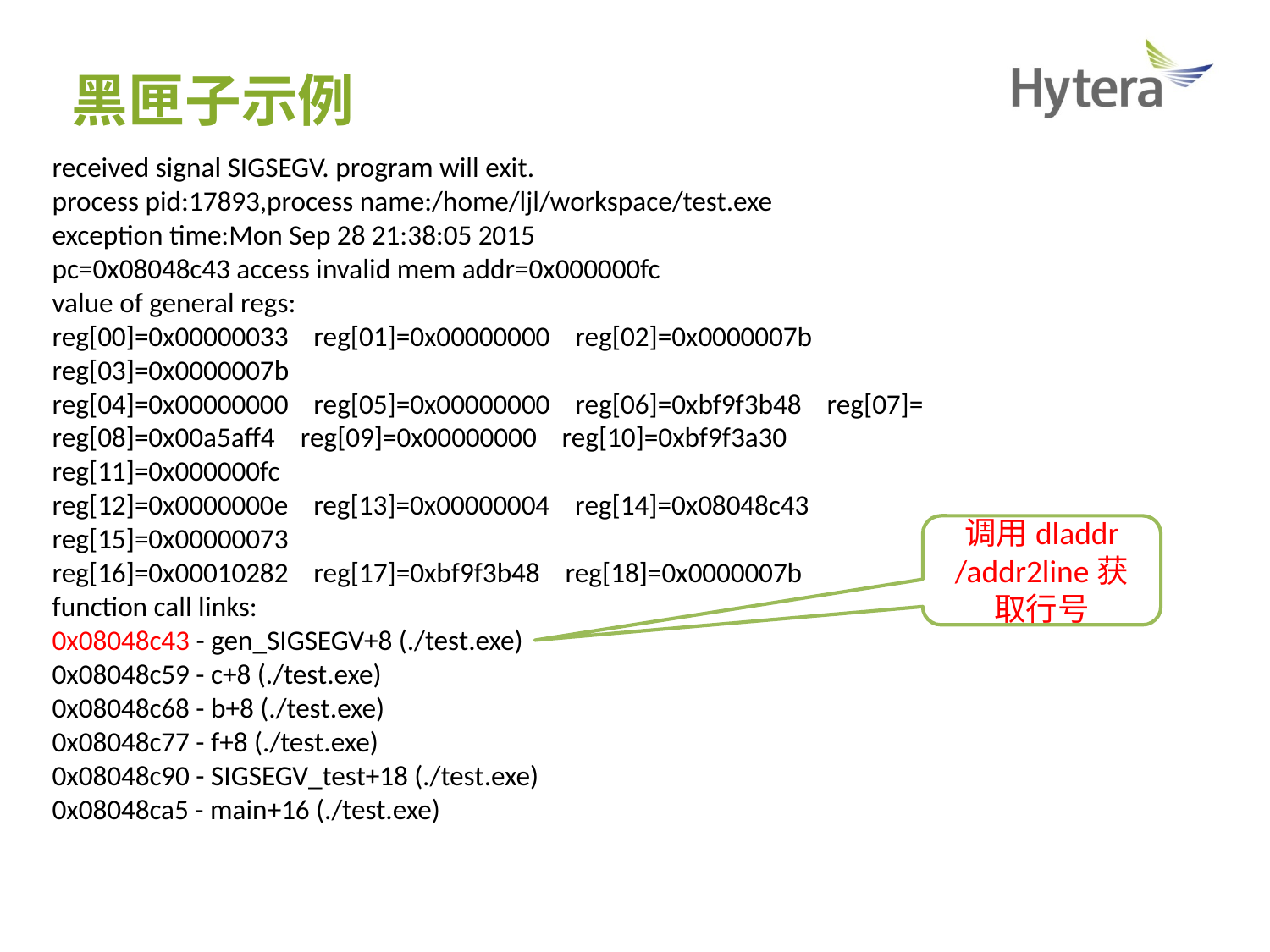

黑匣子示例

received signal SIGSEGV. program will exit.
process pid:17893,process name:/home/ljl/workspace/test.exe
exception time:Mon Sep 28 21:38:05 2015
pc=0x08048c43 access invalid mem addr=0x000000fc
value of general regs:
reg[00]=0x00000033    reg[01]=0x00000000    reg[02]=0x0000007b    reg[03]=0x0000007b
reg[04]=0x00000000    reg[05]=0x00000000    reg[06]=0xbf9f3b48    reg[07]=
reg[08]=0x00a5aff4    reg[09]=0x00000000    reg[10]=0xbf9f3a30    reg[11]=0x000000fc
reg[12]=0x0000000e    reg[13]=0x00000004    reg[14]=0x08048c43    reg[15]=0x00000073
reg[16]=0x00010282    reg[17]=0xbf9f3b48    reg[18]=0x0000007b
function call links:
0x08048c43 - gen_SIGSEGV+8 (./test.exe)
0x08048c59 - c+8 (./test.exe)
0x08048c68 - b+8 (./test.exe)
0x08048c77 - f+8 (./test.exe)
0x08048c90 - SIGSEGV_test+18 (./test.exe)
0x08048ca5 - main+16 (./test.exe)

调用dladdr /addr2line获取行号